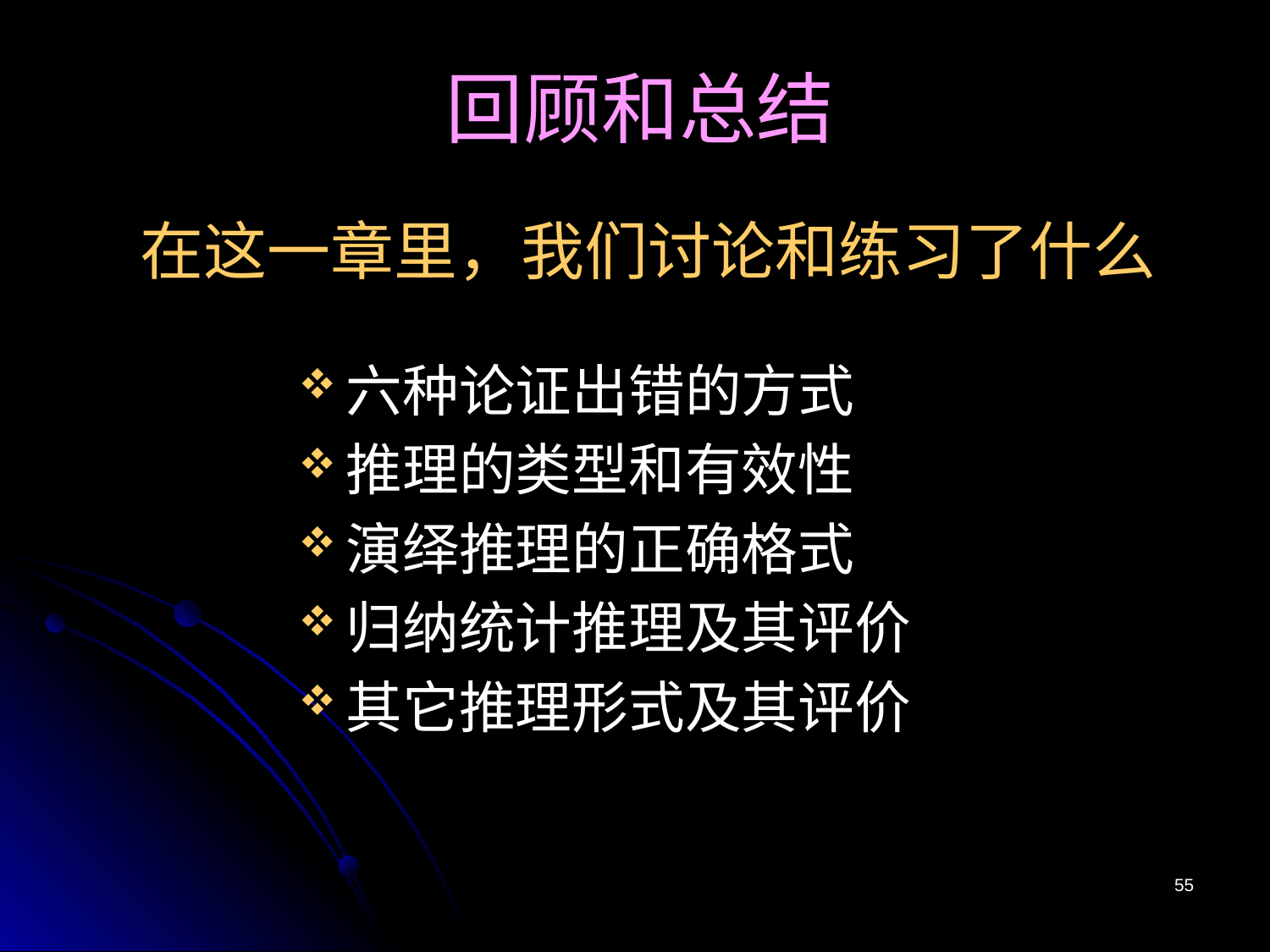

# 回顾和总结 在这一章里，我们讨论和练习了什么
六种论证出错的方式
推理的类型和有效性
演绎推理的正确格式
归纳统计推理及其评价
其它推理形式及其评价
55